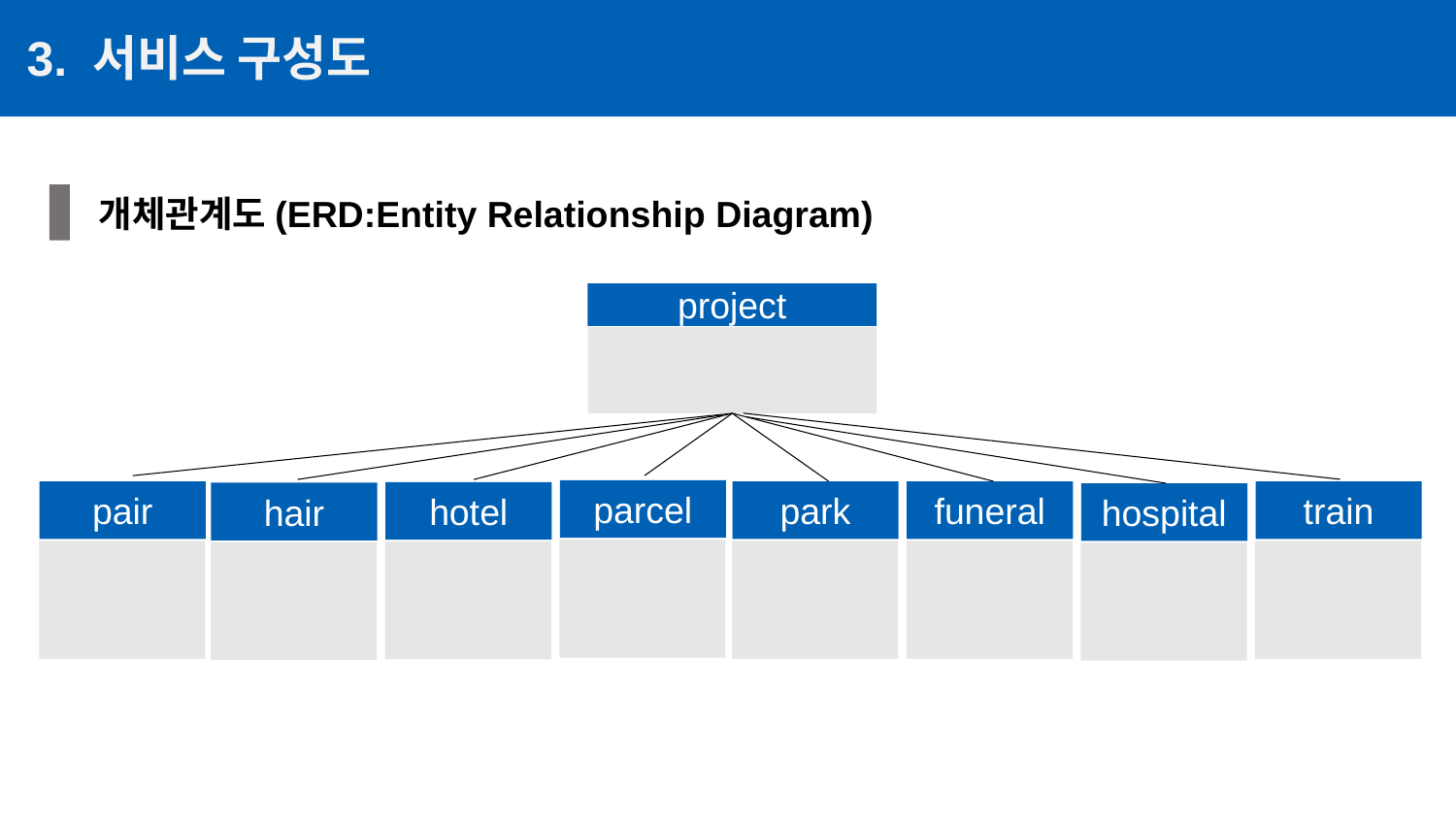

3. 서비스 구성도
개체관계도(ERD:Entity Relationship Diagram)

project

parcel

funeral

train

pair

park

hotel

hair

hospital